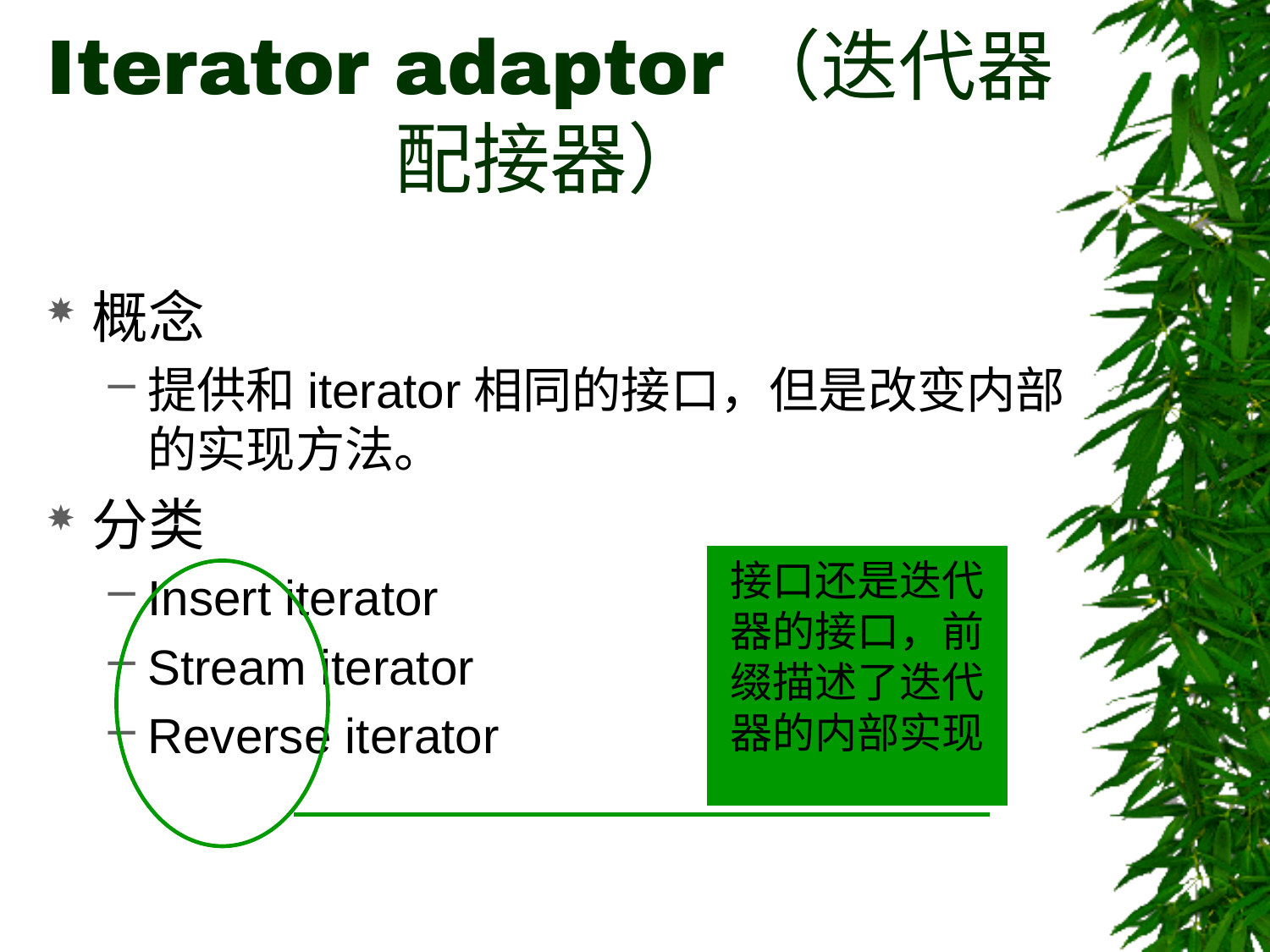

# Iterator adaptor（迭代器配接器）
概念
提供和iterator相同的接口，但是改变内部的实现方法。
分类
Insert iterator
Stream iterator
Reverse iterator
接口还是迭代器的接口，前缀描述了迭代器的内部实现